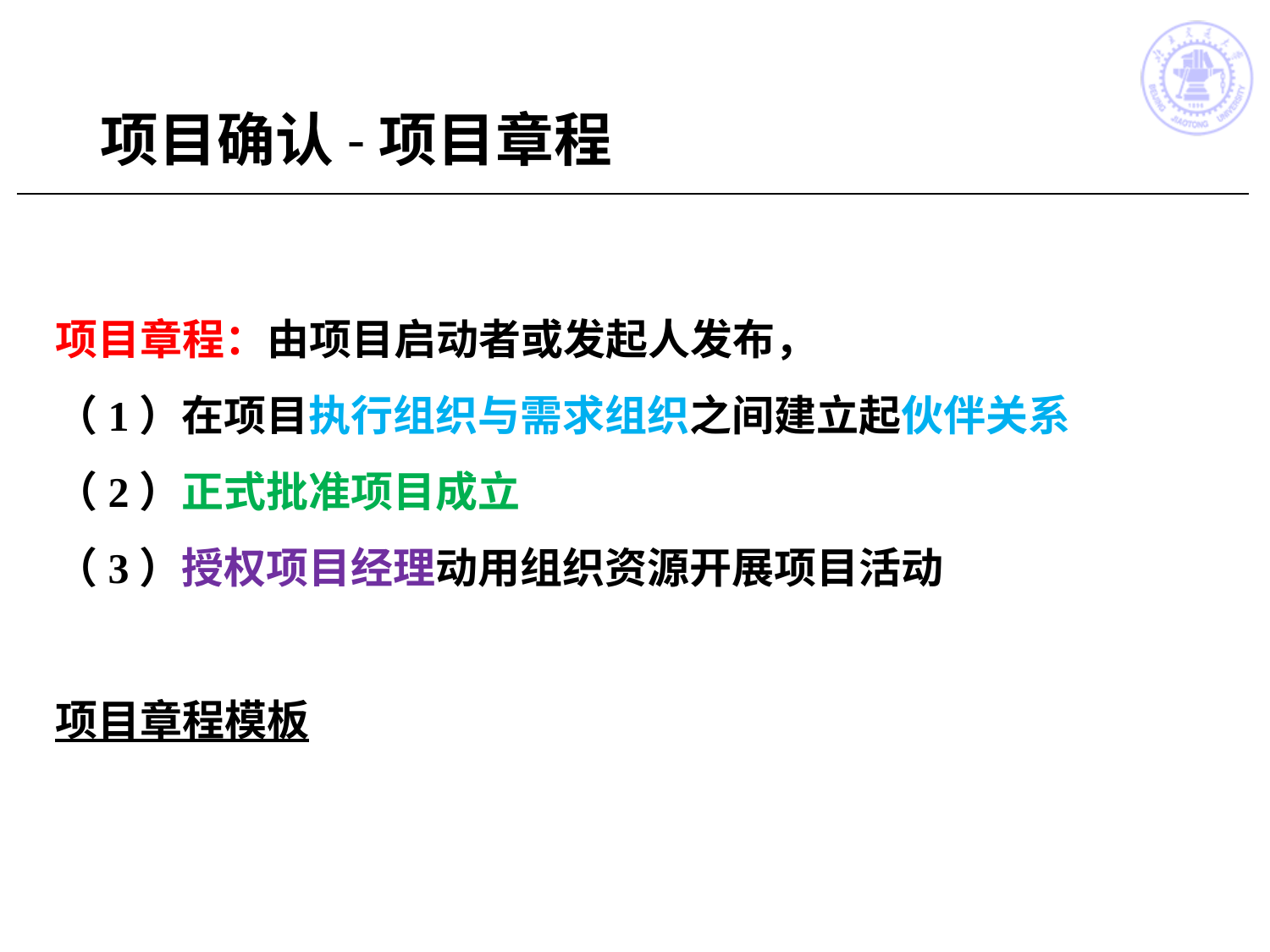

# 项目确认-项目章程
项目章程：由项目启动者或发起人发布，
（1）在项目执行组织与需求组织之间建立起伙伴关系
（2）正式批准项目成立
（3）授权项目经理动用组织资源开展项目活动

项目章程模板